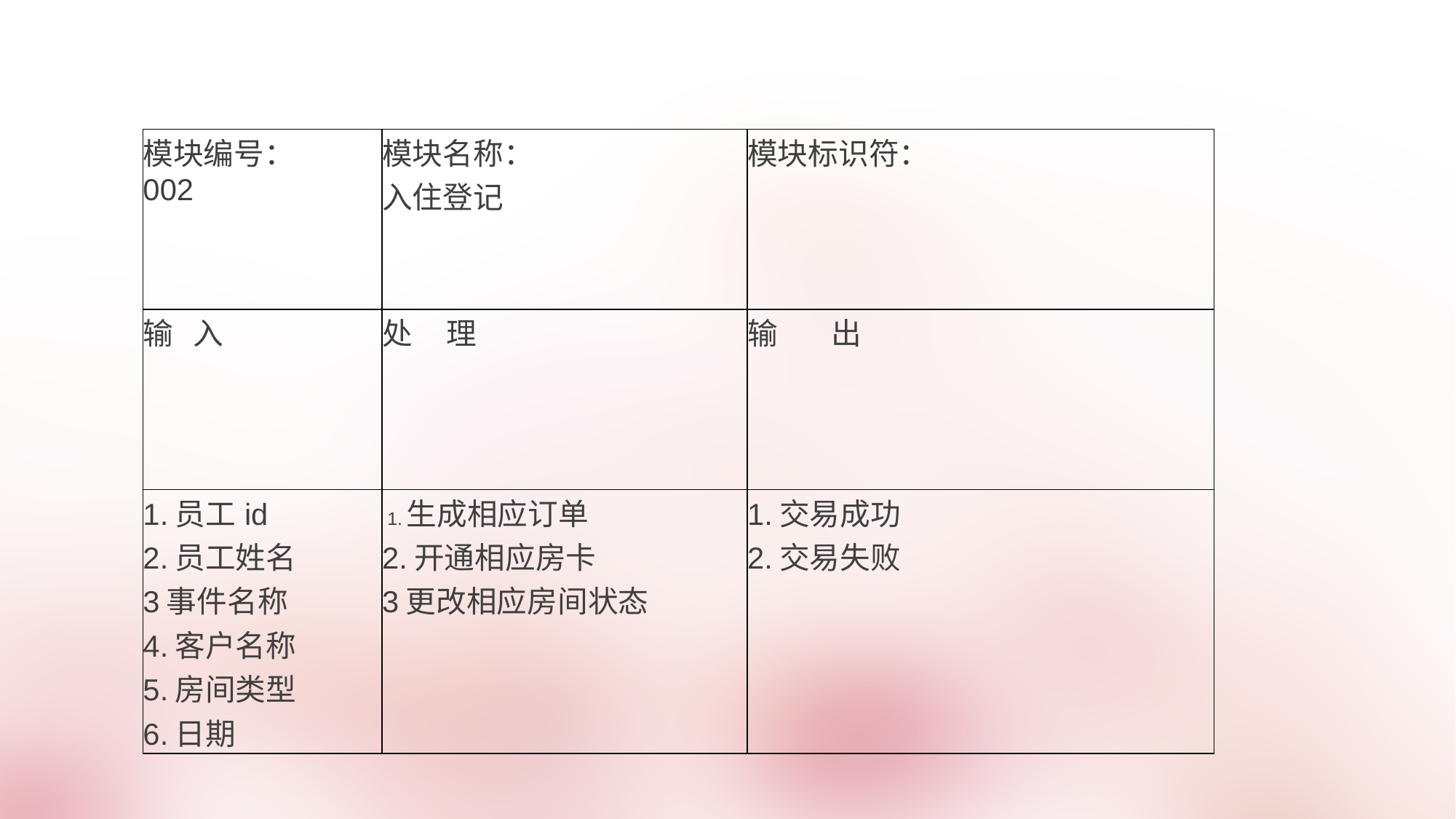

| 模块编号： 002 | 模块名称： 入住登记 | 模块标识符： |
| --- | --- | --- |
| 输 入 | 处 理 | 输 出 |
| 1.员工id 2.员工姓名 3事件名称 4.客户名称 5.房间类型 6.日期 | 1.生成相应订单 2.开通相应房卡 3更改相应房间状态 | 1.交易成功 2.交易失败 |